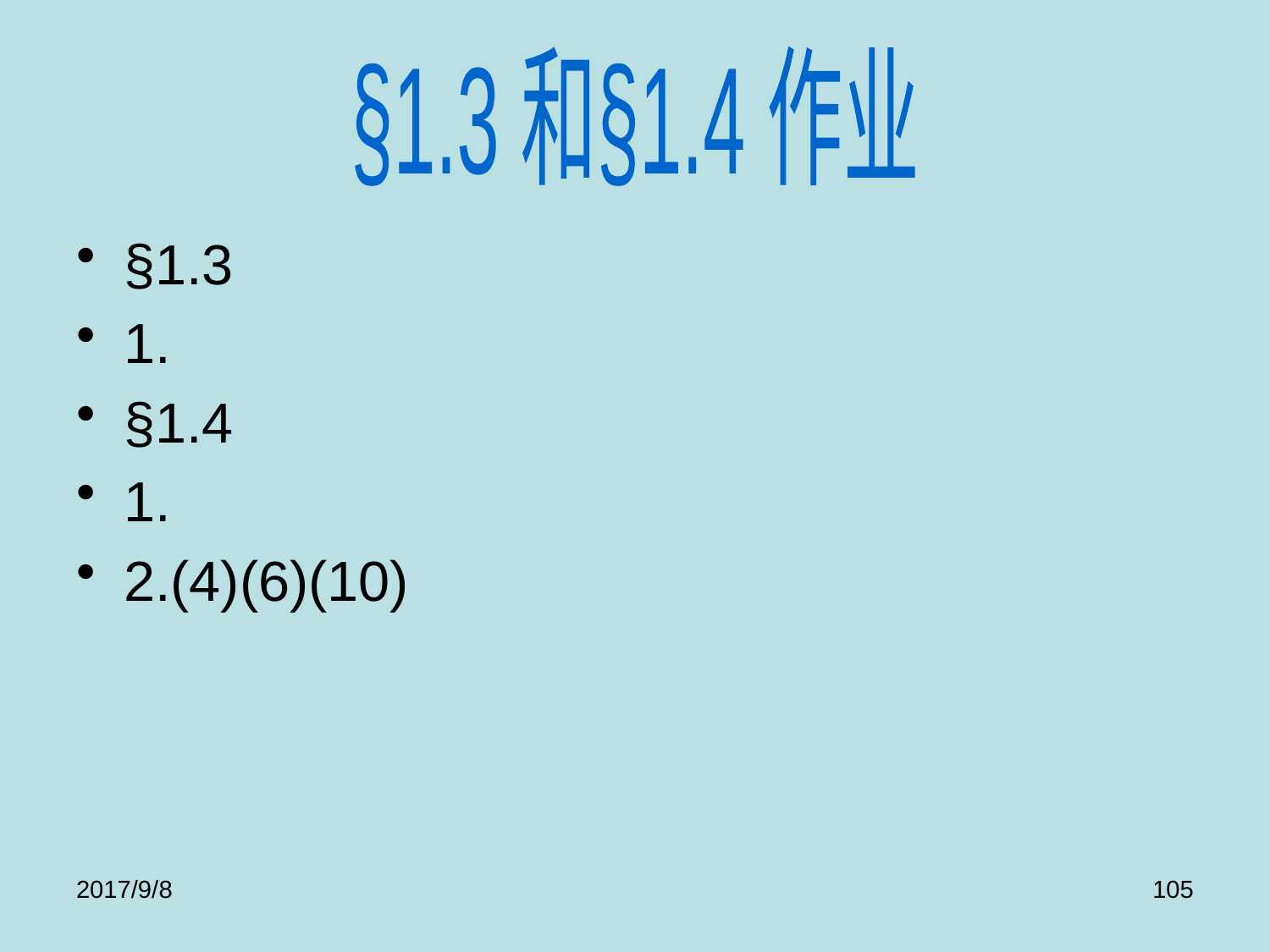

§1.3 和§1.4 作业
§1.3
1.
§1.4
1.
2.(4)(6)(10)
2017/9/8
105